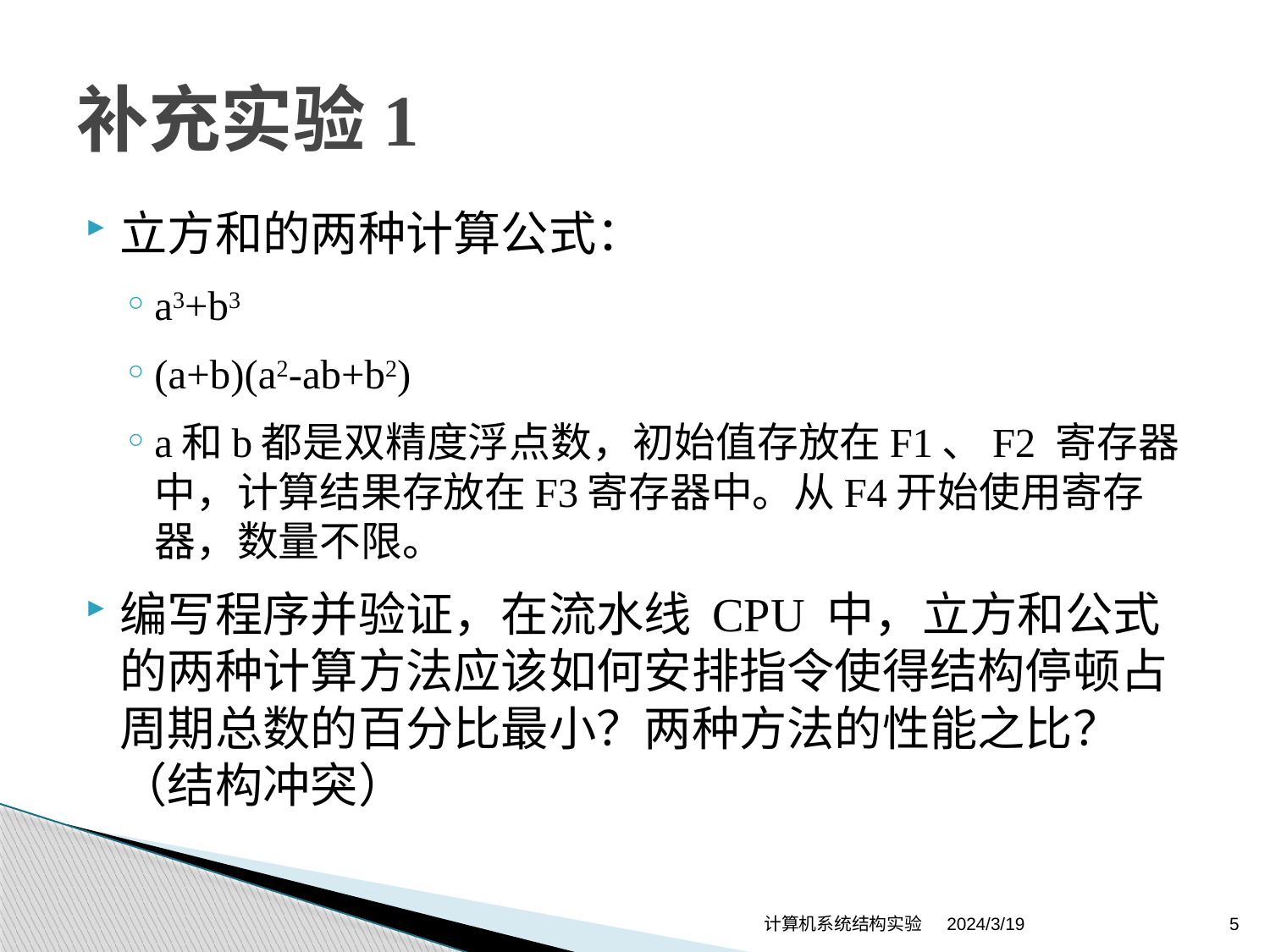

# 补充实验1
立方和的两种计算公式：
a3+b3
(a+b)(a2-ab+b2)
a和b都是双精度浮点数，初始值存放在F1、F2 寄存器中，计算结果存放在F3寄存器中。从F4开始使用寄存器，数量不限。
编写程序并验证，在流水线 CPU 中，立方和公式的两种计算方法应该如何安排指令使得结构停顿占周期总数的百分比最小？两种方法的性能之比？（结构冲突）
计算机系统结构实验
2024/3/19
5